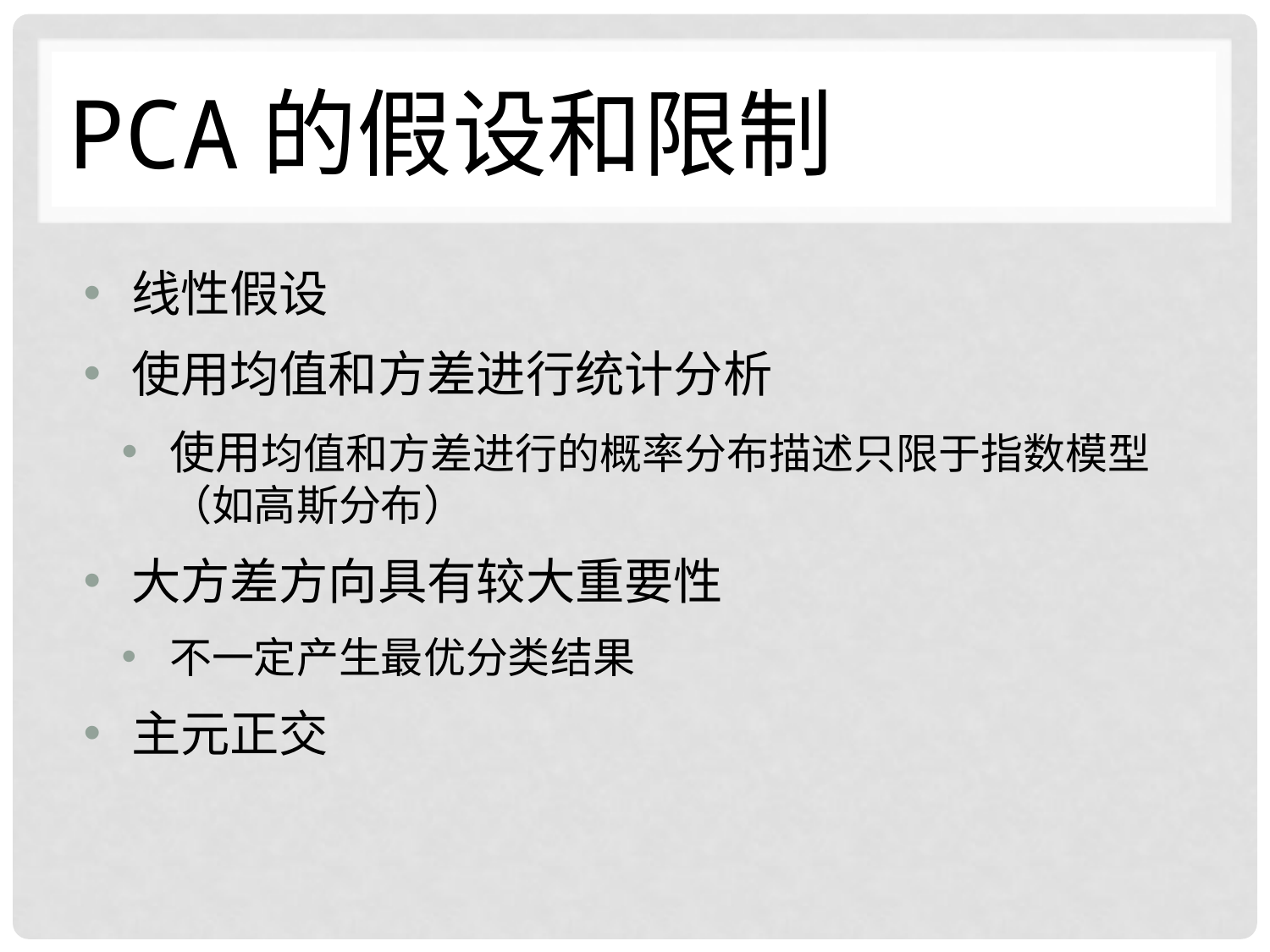

# PCA的假设和限制
线性假设
使用均值和方差进行统计分析
使用均值和方差进行的概率分布描述只限于指数模型（如高斯分布）
大方差方向具有较大重要性
不一定产生最优分类结果
主元正交